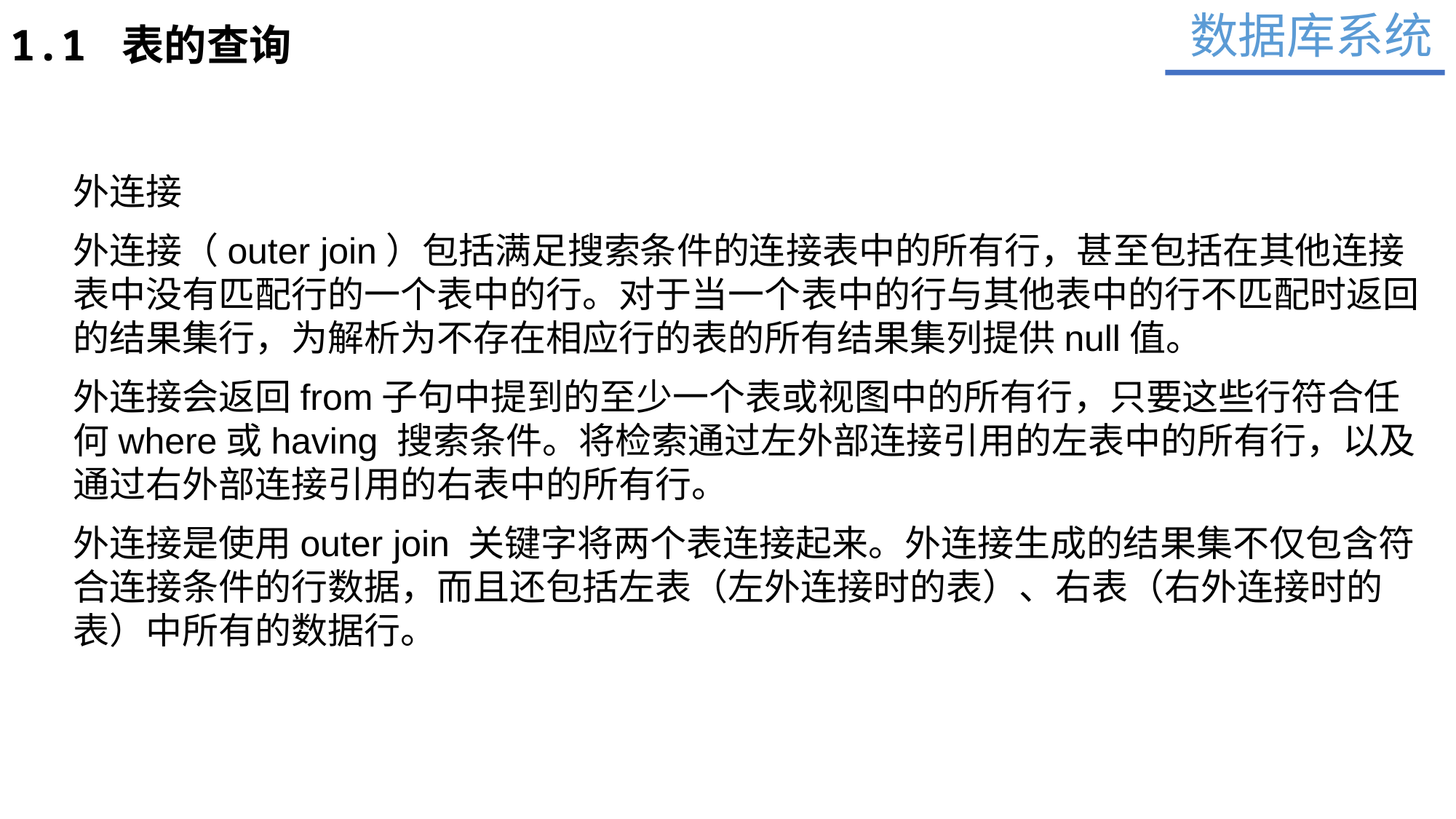

数据库系统
1.1 表的查询

外连接
外连接（outer join）包括满足搜索条件的连接表中的所有行，甚至包括在其他连接表中没有匹配行的一个表中的行。对于当一个表中的行与其他表中的行不匹配时返回的结果集行，为解析为不存在相应行的表的所有结果集列提供null值。
外连接会返回from子句中提到的至少一个表或视图中的所有行，只要这些行符合任何where或having 搜索条件。将检索通过左外部连接引用的左表中的所有行，以及通过右外部连接引用的右表中的所有行。
外连接是使用outer join 关键字将两个表连接起来。外连接生成的结果集不仅包含符合连接条件的行数据，而且还包括左表（左外连接时的表）、右表（右外连接时的表）中所有的数据行。